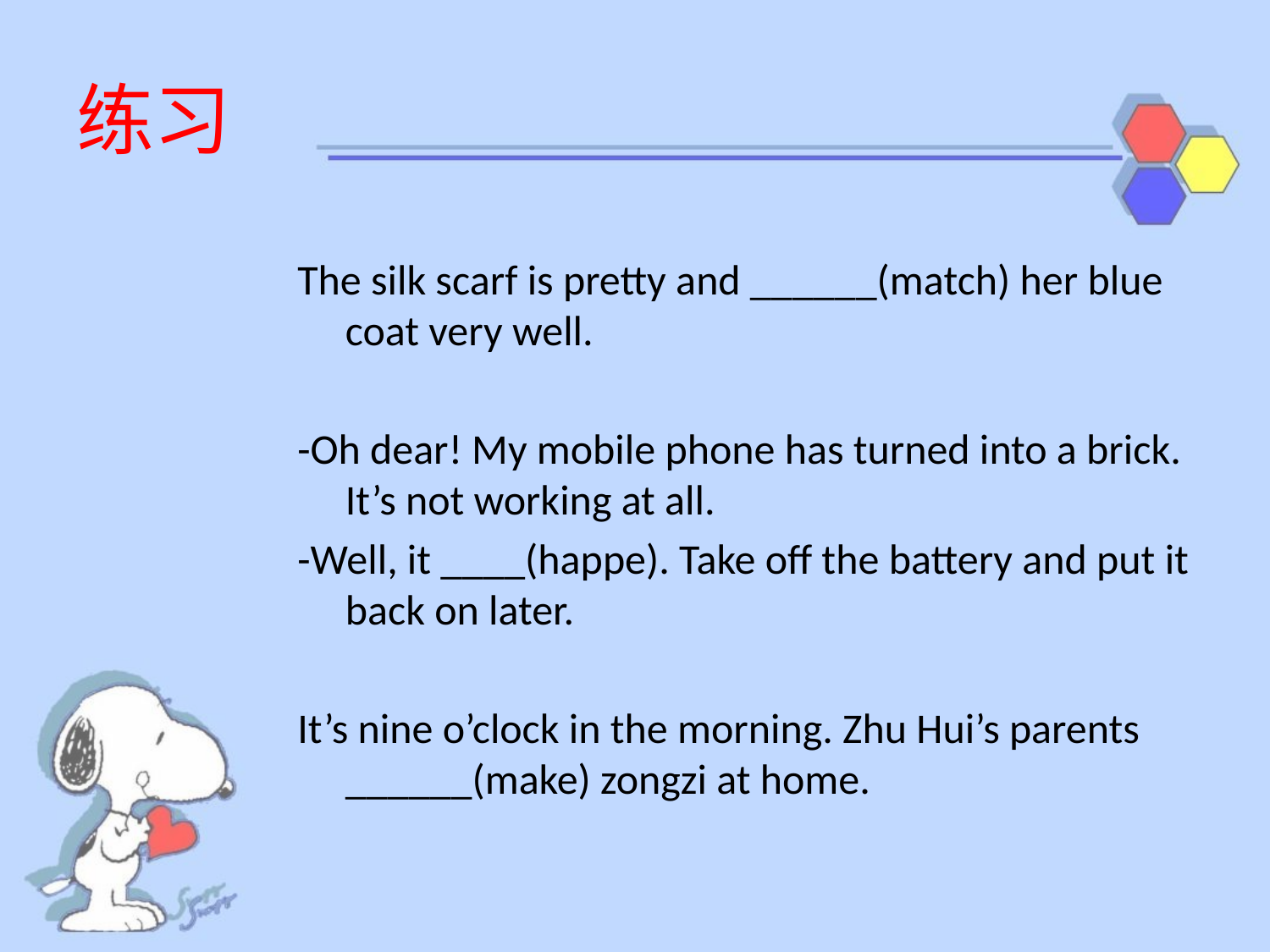

# 练习
The silk scarf is pretty and ______(match) her blue coat very well.

-Oh dear! My mobile phone has turned into a brick. It’s not working at all.
-Well, it ____(happe). Take off the battery and put it back on later.

It’s nine o’clock in the morning. Zhu Hui’s parents ______(make) zongzi at home.